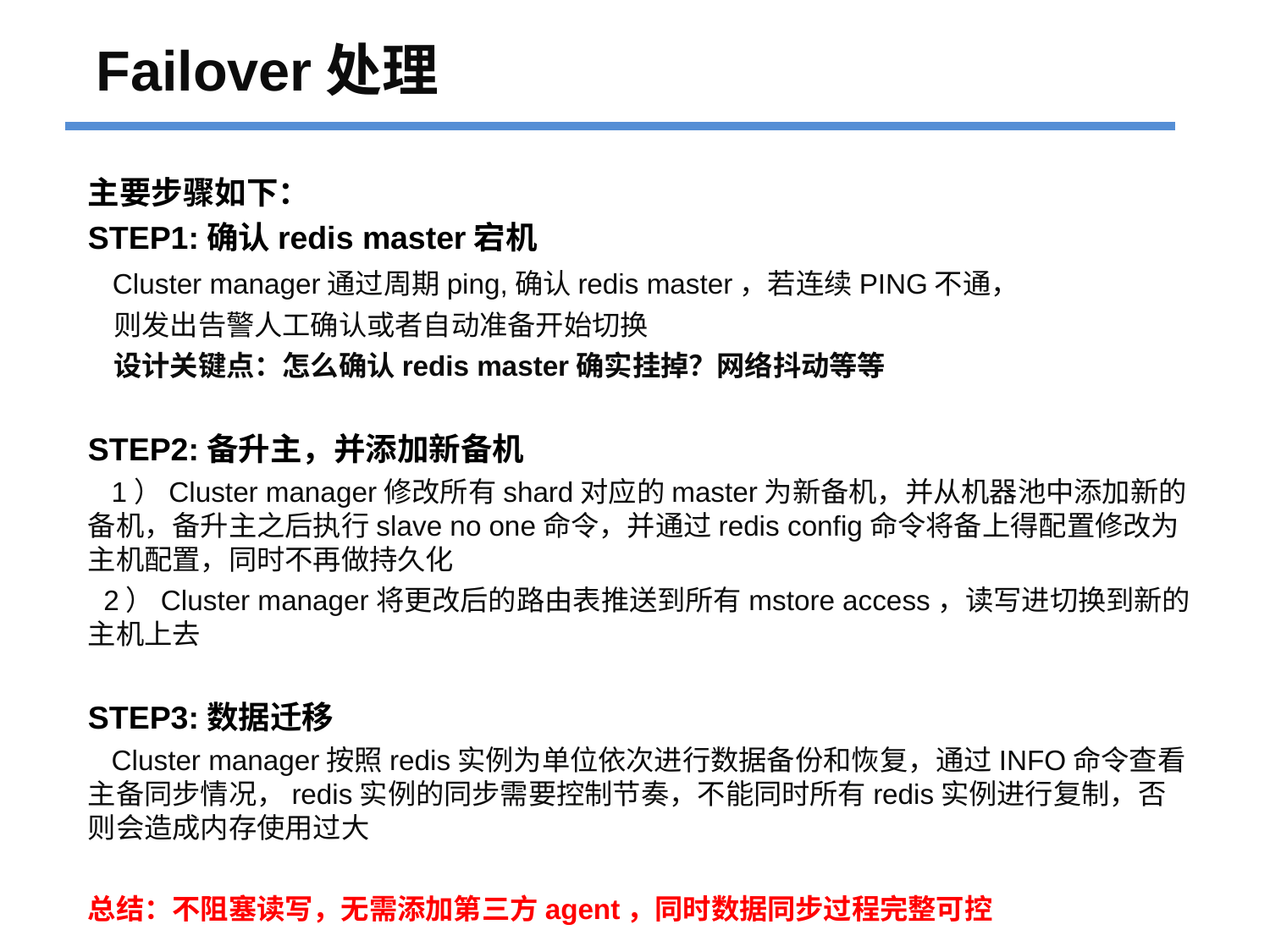

Failover处理

主要步骤如下：
STEP1:确认redis master宕机
   Cluster manager通过周期ping,确认redis master，若连续PING不通，
   则发出告警人工确认或者自动准备开始切换
   设计关键点：怎么确认redis master确实挂掉？网络抖动等等

STEP2:备升主，并添加新备机
   1）Cluster manager修改所有shard对应的master为新备机，并从机器池中添加新的备机，备升主之后执行slave no one命令，并通过redis config命令将备上得配置修改为主机配置，同时不再做持久化
  2）Cluster manager将更改后的路由表推送到所有mstore access，读写进切换到新的主机上去

STEP3:数据迁移
   Cluster manager按照redis实例为单位依次进行数据备份和恢复，通过INFO命令查看主备同步情况，redis实例的同步需要控制节奏，不能同时所有redis实例进行复制，否则会造成内存使用过大

总结：不阻塞读写，无需添加第三方agent，同时数据同步过程完整可控